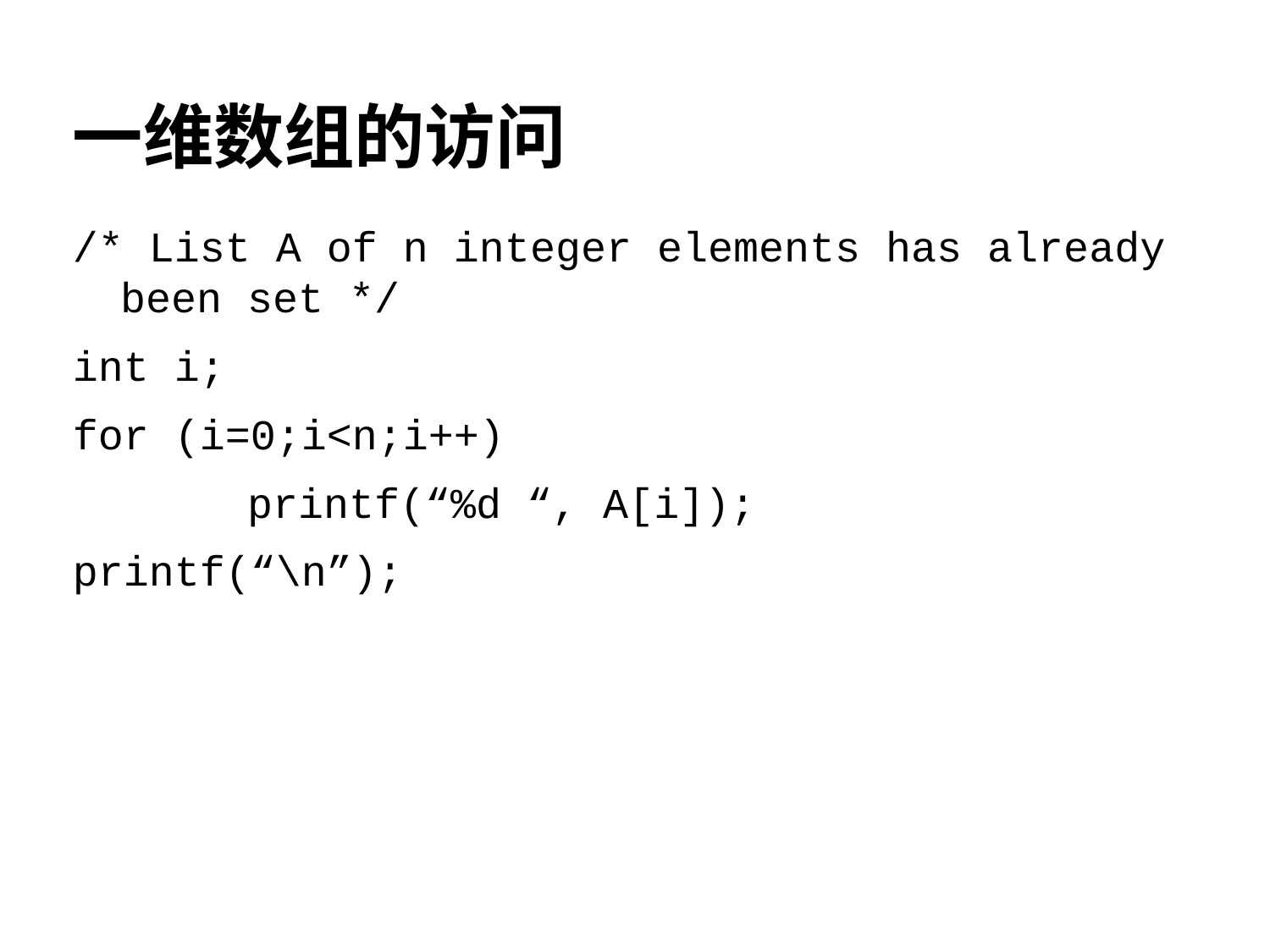

# 一维数组的访问
/* List A of n integer elements has already been set */
int i;
for (i=0;i<n;i++)
		printf(“%d “, A[i]);
printf(“\n”);